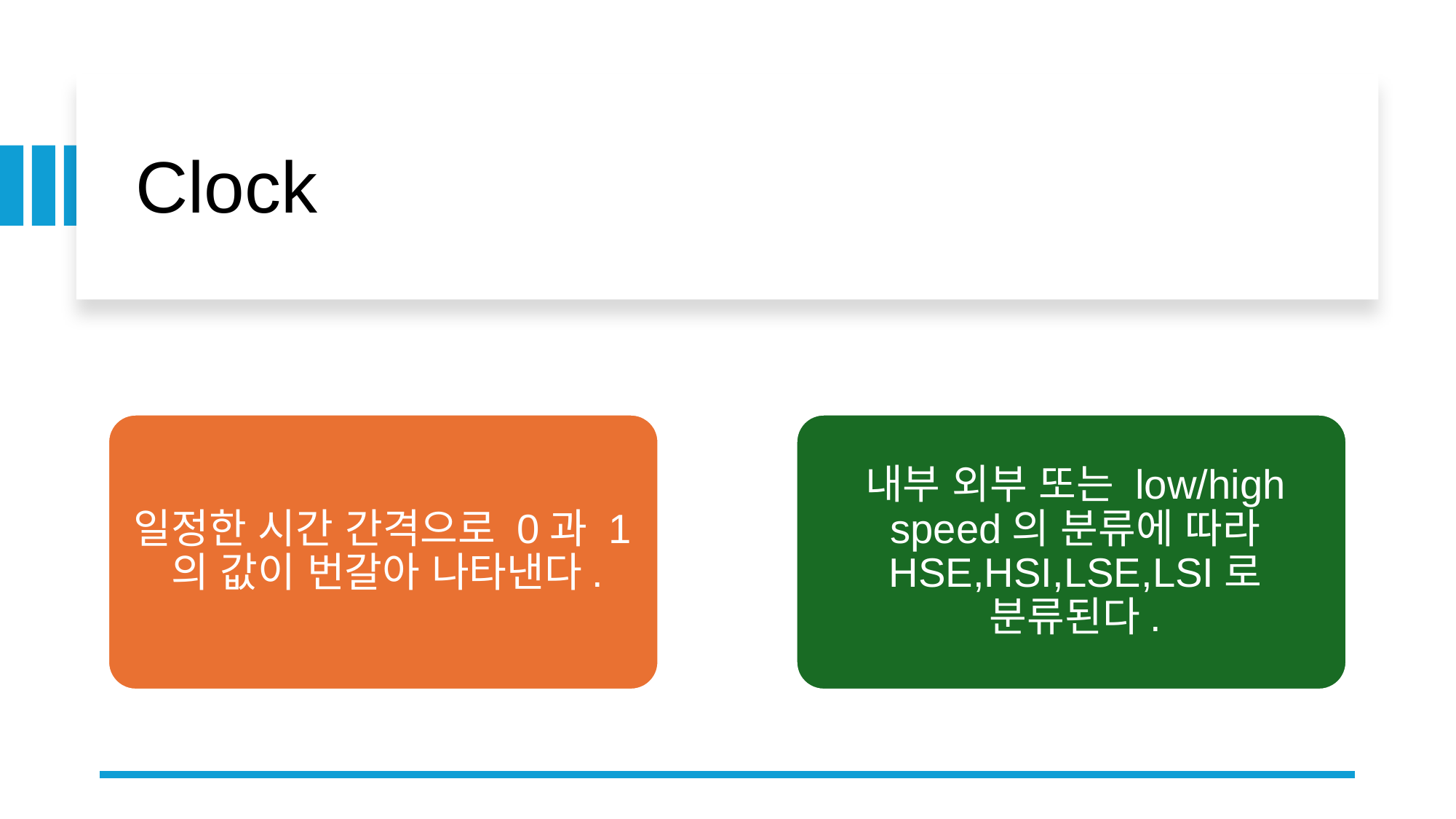

# Clock

일정한 시간 간격으로 0과 1의 값이 번갈아 나타낸다.
내부 외부 또는 low/high speed의 분류에 따라 HSE,HSI,LSE,LSI로 분류된다.